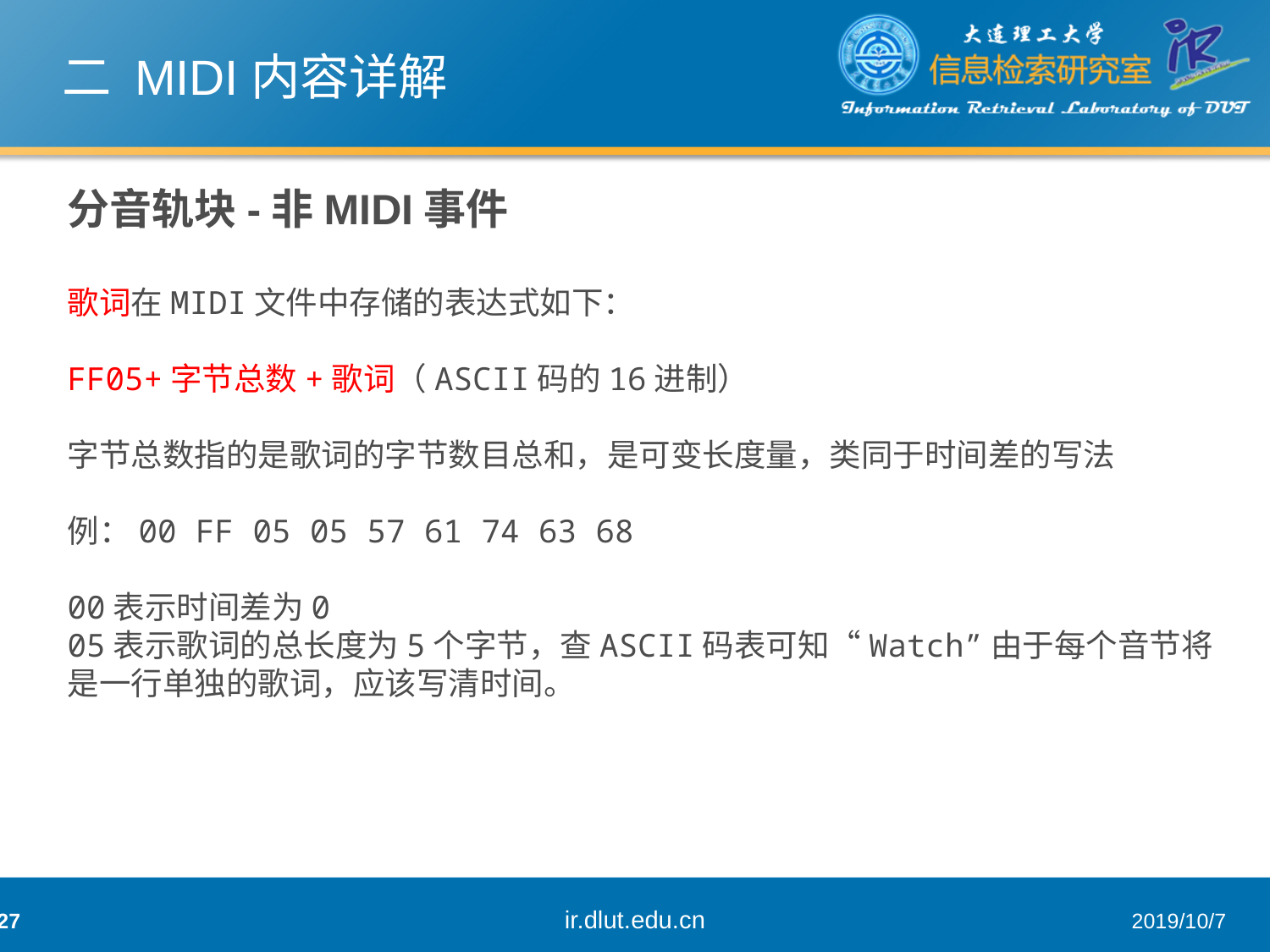

# 二 MIDI内容详解
分音轨块-非MIDI事件
歌词在MIDI文件中存储的表达式如下：

FF05+字节总数+歌词（ASCII码的16进制）

字节总数指的是歌词的字节数目总和，是可变长度量，类同于时间差的写法

例：00 FF 05 05 57 61 74 63 68

00表示时间差为0
05表示歌词的总长度为5个字节，查ASCII码表可知“Watch”由于每个音节将是一行单独的歌词，应该写清时间。